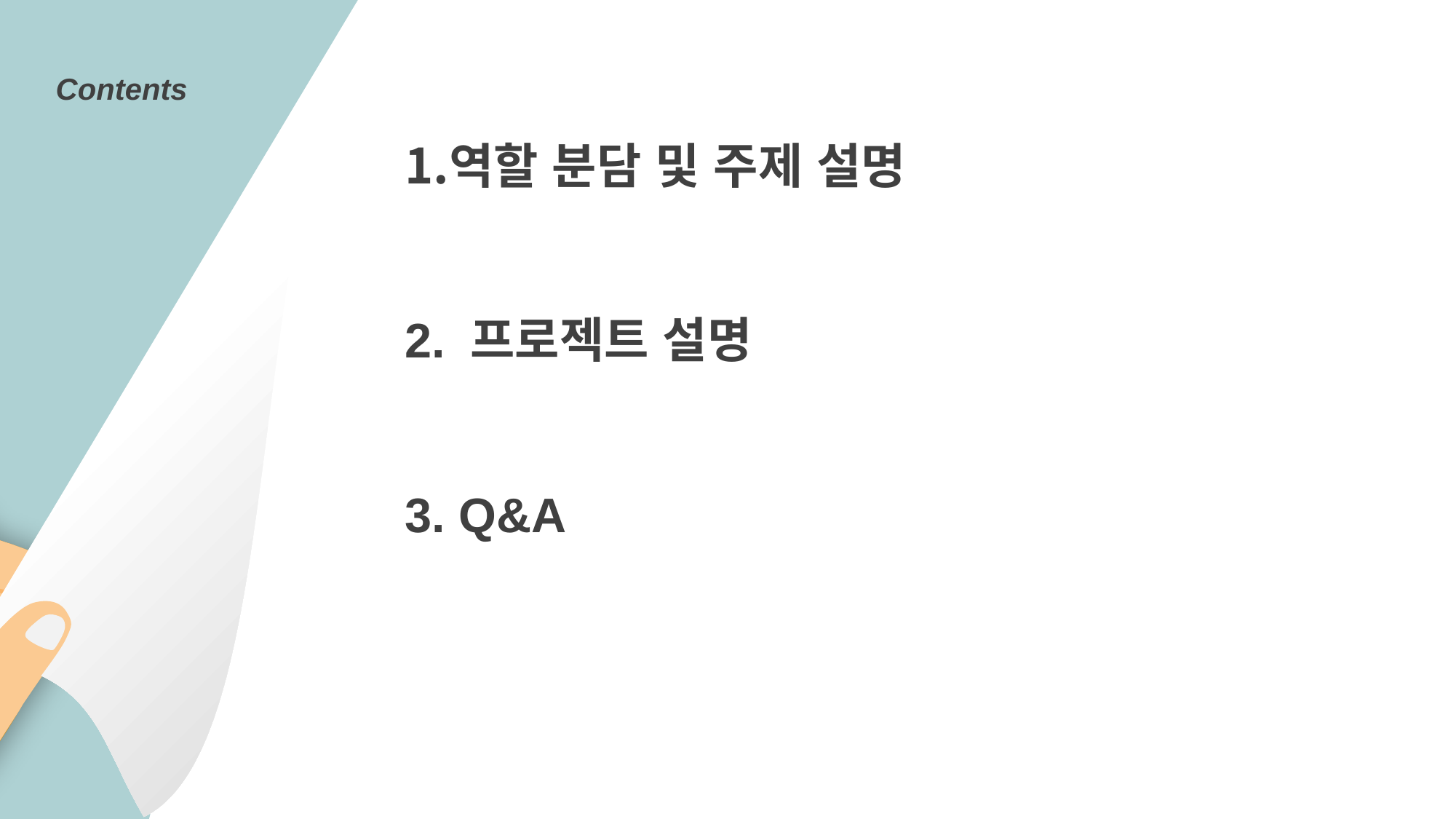

Contents
역할 분담 및 주제 설명

2. 프로젝트 설명

3. Q&A